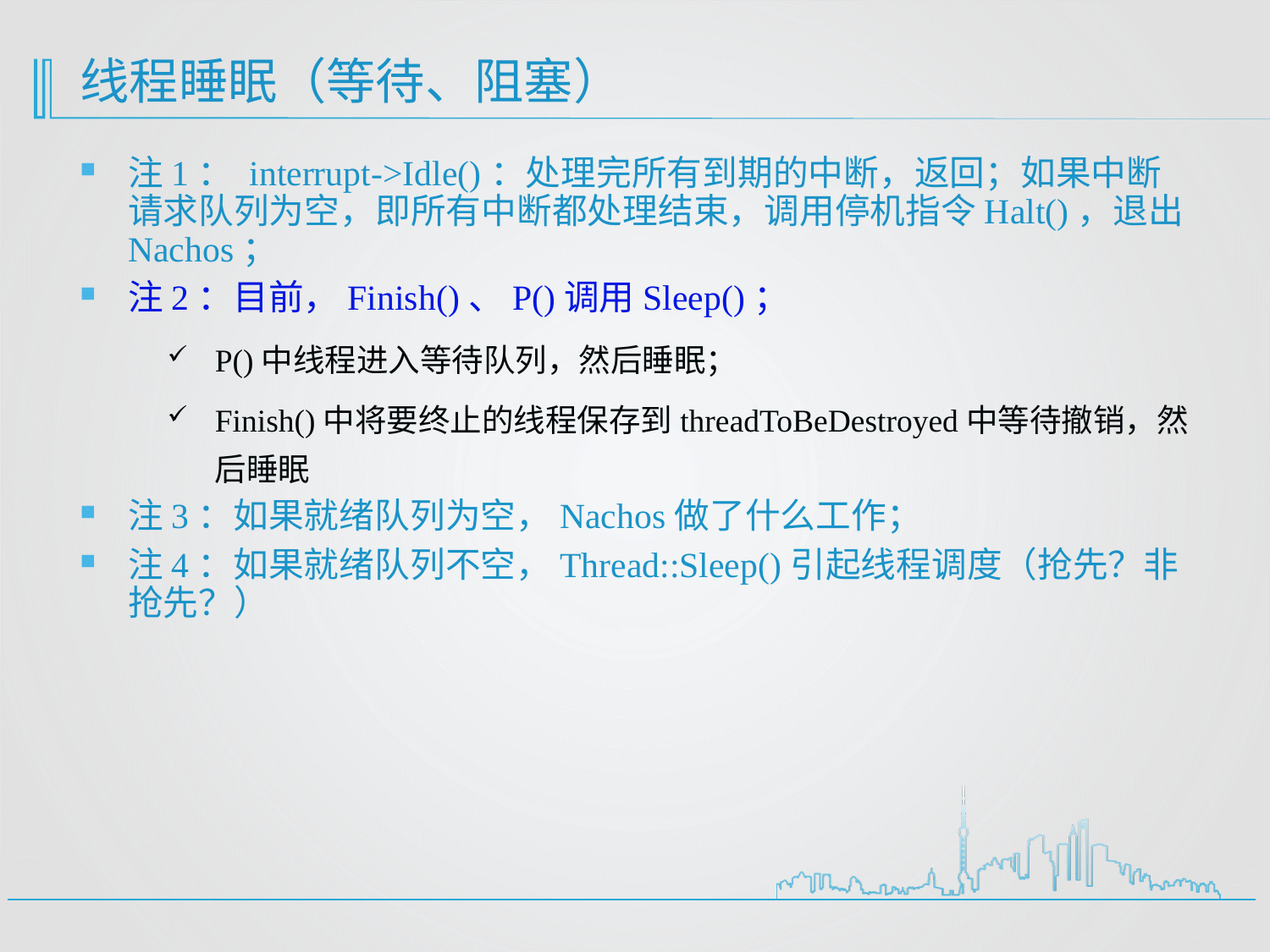

# 线程睡眠（等待、阻塞）
注1： interrupt->Idle()：处理完所有到期的中断，返回；如果中断请求队列为空，即所有中断都处理结束，调用停机指令Halt()，退出Nachos；
注2：目前，Finish()、P()调用Sleep()；
P()中线程进入等待队列，然后睡眠；
Finish()中将要终止的线程保存到threadToBeDestroyed中等待撤销，然后睡眠
注3：如果就绪队列为空，Nachos做了什么工作；
注4：如果就绪队列不空，Thread::Sleep()引起线程调度（抢先？非抢先？）